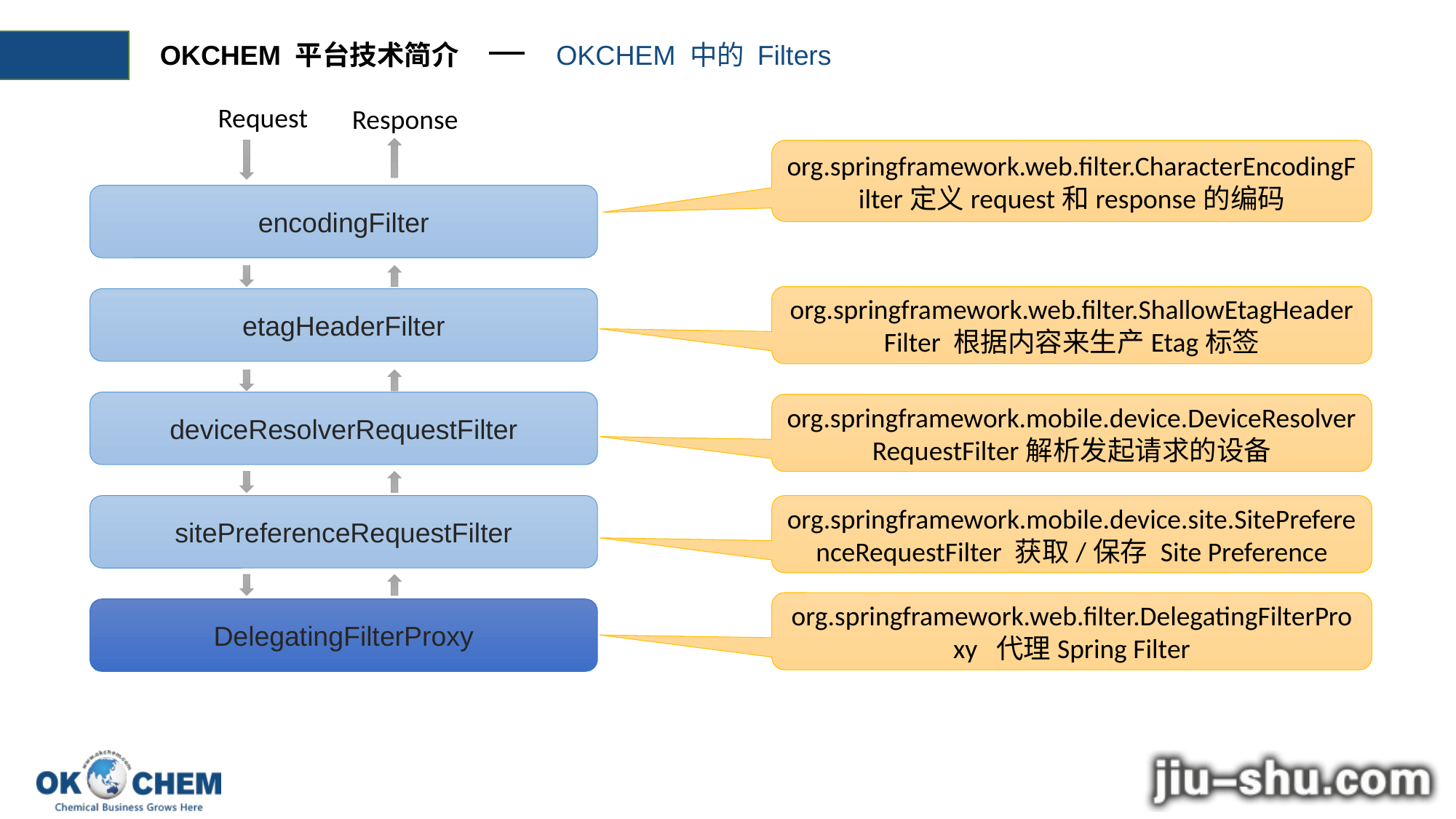

OKCHEM 平台技术简介
OKCHEM 中的 Filters
Request
Response

org.springframework.web.filter.CharacterEncodingFilter定义request和response的编码
encodingFilter

org.springframework.web.filter.ShallowEtagHeaderFilter 根据内容来生产Etag标签
etagHeaderFilter

deviceResolverRequestFilter
org.springframework.mobile.device.DeviceResolverRequestFilter解析发起请求的设备

org.springframework.mobile.device.site.SitePreferenceRequestFilter 获取/保存 Site Preference
sitePreferenceRequestFilter

org.springframework.web.filter.DelegatingFilterProxy  代理Spring Filter
DelegatingFilterProxy